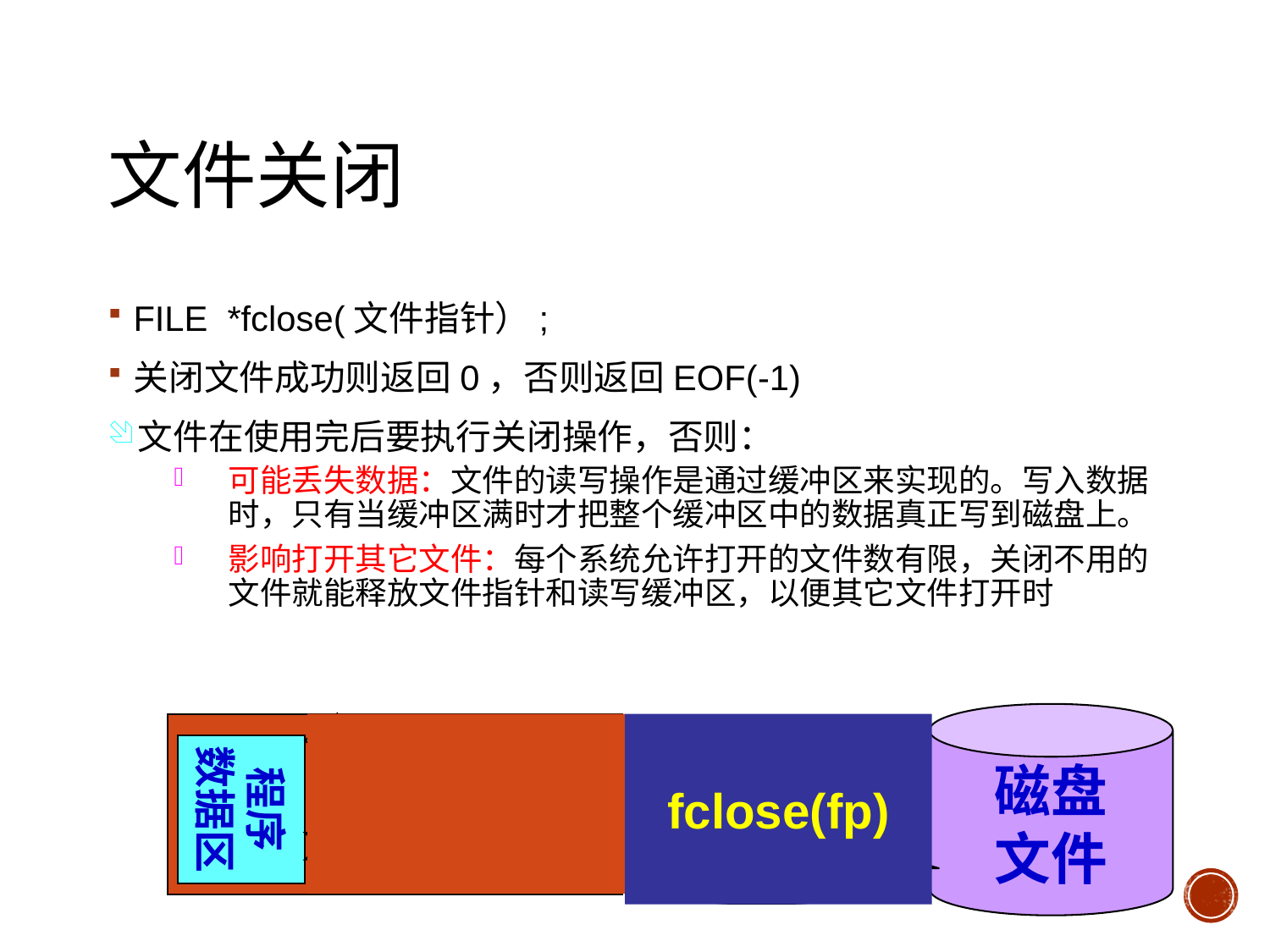

# 文件关闭
FILE  *fclose(文件指针）;
关闭文件成功则返回0，否则返回EOF(-1)
文件在使用完后要执行关闭操作，否则：
可能丢失数据：文件的读写操作是通过缓冲区来实现的。写入数据时，只有当缓冲区满时才把整个缓冲区中的数据真正写到磁盘上。
影响打开其它文件：每个系统允许打开的文件数有限，关闭不用的文件就能释放文件指针和读写缓冲区，以便其它文件打开时

磁盘
文件
          内存
程序
数据区

fclose(fp)
fp=fopen( .. )
输入缓存
输出缓存